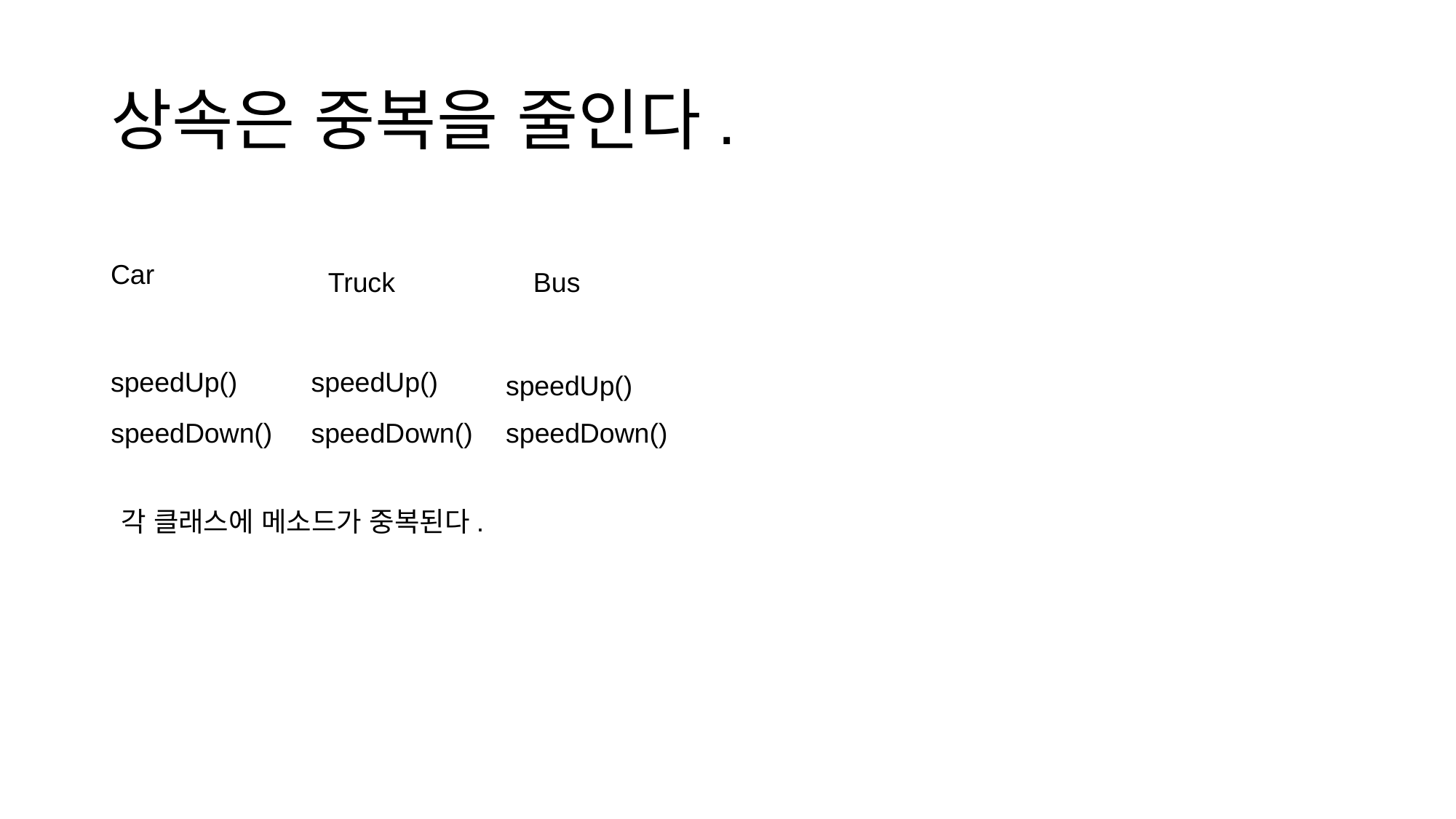

# 상속은 중복을 줄인다.
Car
Truck
Bus
speedUp()
speedUp()
speedUp()
speedDown()
speedDown()
speedDown()
각 클래스에 메소드가 중복된다.